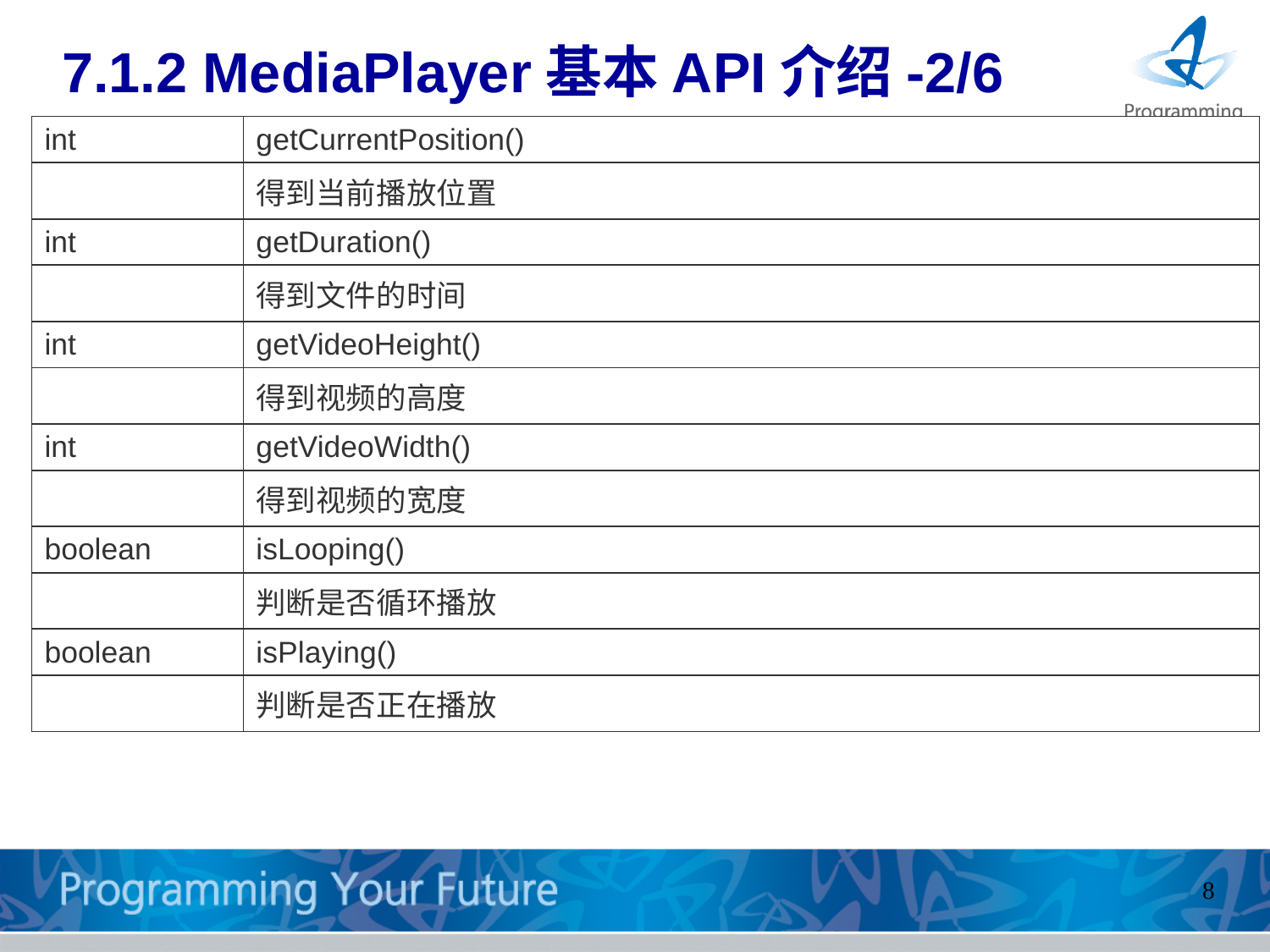

7.1.2 MediaPlayer基本API介绍-2/6
| int | getCurrentPosition() |
| --- | --- |
|  | 得到当前播放位置 |
| int | getDuration() |
|  | 得到文件的时间 |
| int | getVideoHeight() |
|  | 得到视频的高度 |
| int | getVideoWidth() |
|  | 得到视频的宽度 |
| boolean | isLooping() |
|  | 判断是否循环播放 |
| boolean | isPlaying() |
|  | 判断是否正在播放 |